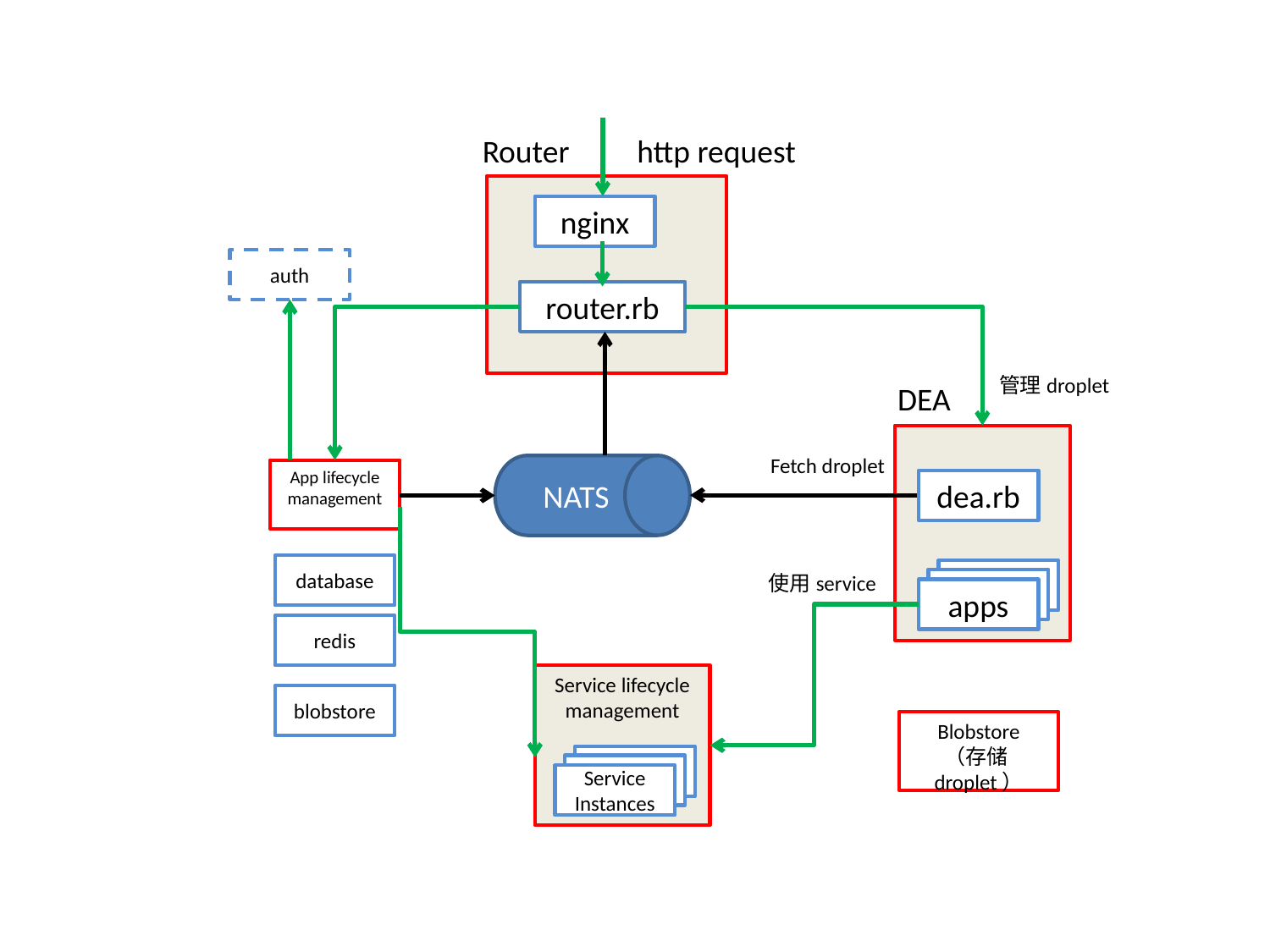

Router
http request

nginx
auth
router.rb
管理droplet
DEA

Fetch droplet
NATS
App lifecycle management

dea.rb
database

使用service

apps
redis
Service lifecycle management
blobstore
Blobstore
（存储droplet）

Service Instances